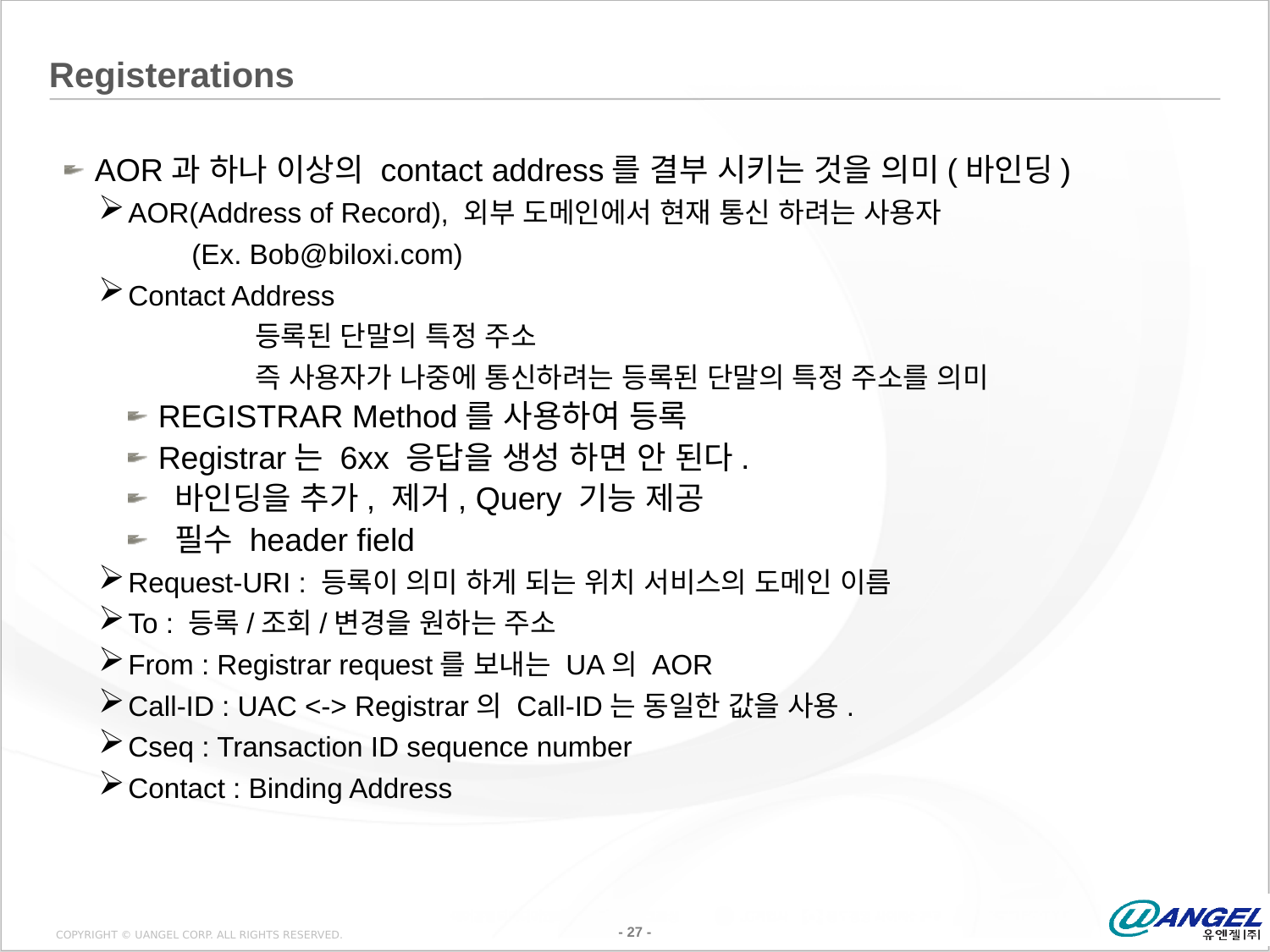

# Registerations
AOR과 하나 이상의 contact address를 결부 시키는 것을 의미(바인딩)
AOR(Address of Record), 외부 도메인에서 현재 통신 하려는 사용자
   	(Ex. Bob@biloxi.com)
Contact Address
	등록된 단말의 특정 주소
	즉 사용자가 나중에 통신하려는 등록된 단말의 특정 주소를 의미
REGISTRAR Method를 사용하여 등록
Registrar는 6xx 응답을 생성 하면 안 된다.
 바인딩을 추가, 제거, Query 기능 제공
 필수 header field
Request-URI : 등록이 의미 하게 되는 위치 서비스의 도메인 이름
To : 등록/조회/변경을 원하는 주소
From : Registrar request를 보내는 UA의 AOR
Call-ID : UAC <-> Registrar의 Call-ID는 동일한 값을 사용.
Cseq : Transaction ID sequence number
Contact : Binding Address